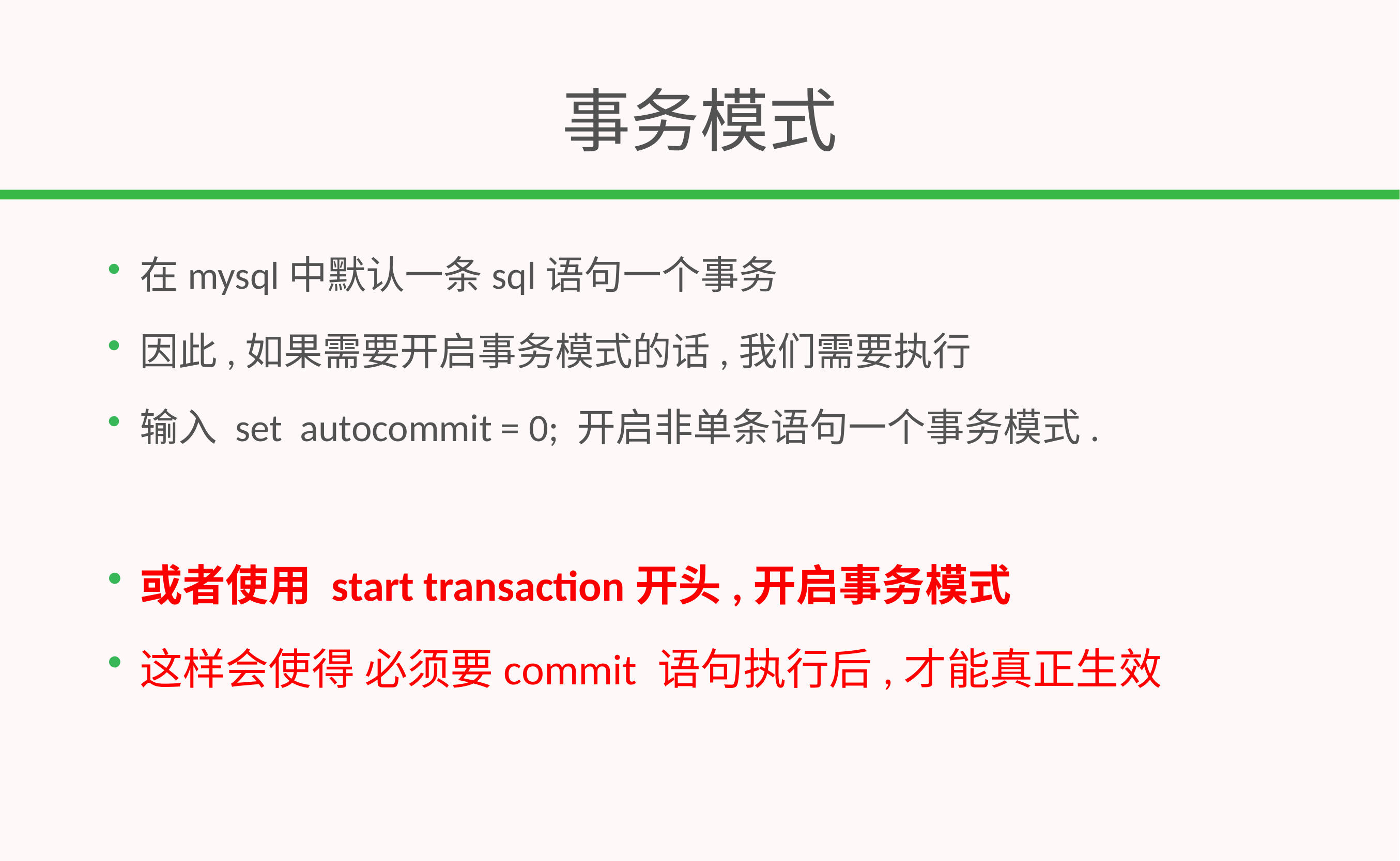

# 事务模式
在mysql中默认一条sql语句一个事务
因此,如果需要开启事务模式的话,我们需要执行
输入 set  autocommit = 0; 开启非单条语句一个事务模式.

或者使用 start transaction开头,开启事务模式
这样会使得 必须要commit 语句执行后,才能真正生效